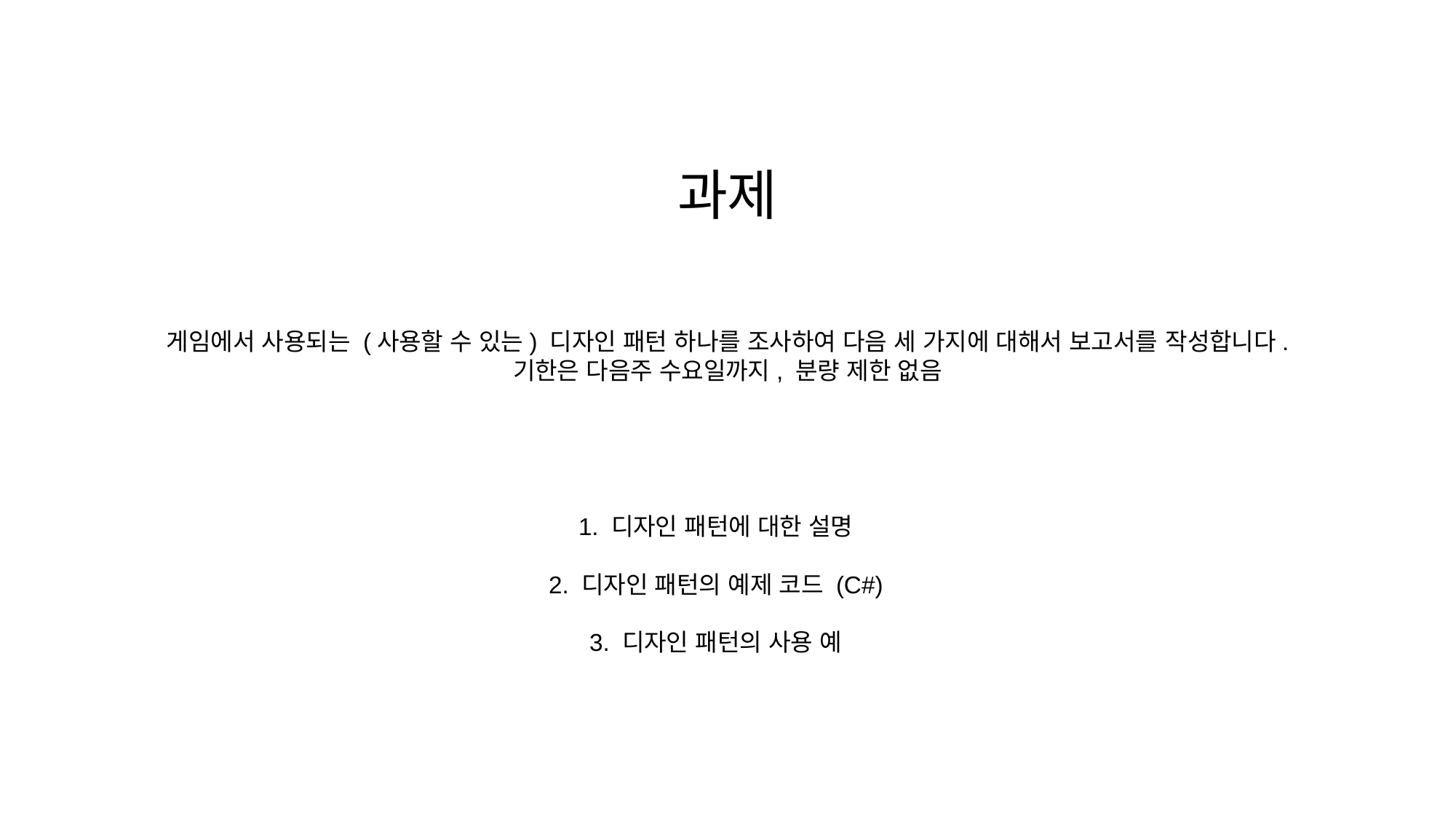

과제
게임에서 사용되는 (사용할 수 있는) 디자인 패턴 하나를 조사하여 다음 세 가지에 대해서 보고서를 작성합니다.
기한은 다음주 수요일까지, 분량 제한 없음
1. 디자인 패턴에 대한 설명

2. 디자인 패턴의 예제 코드 (C#)

3. 디자인 패턴의 사용 예